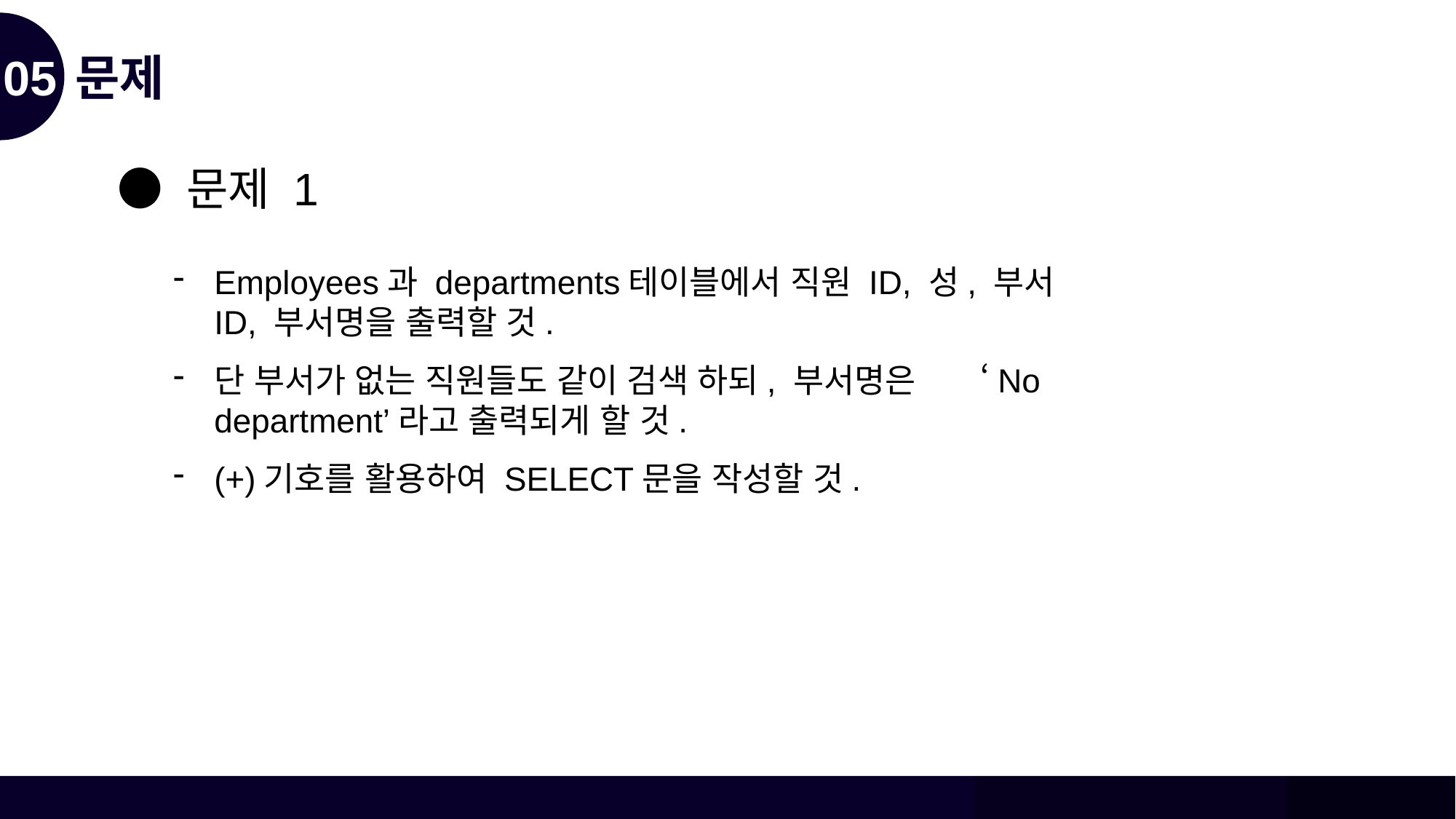

05
문제
● 문제 1
Employees과 departments테이블에서 직원 ID, 성, 부서 ID, 부서명을 출력할 것.
단 부서가 없는 직원들도 같이 검색 하되, 부서명은       ‘No department’라고 출력되게 할 것.
(+)기호를 활용하여 SELECT문을 작성할 것.